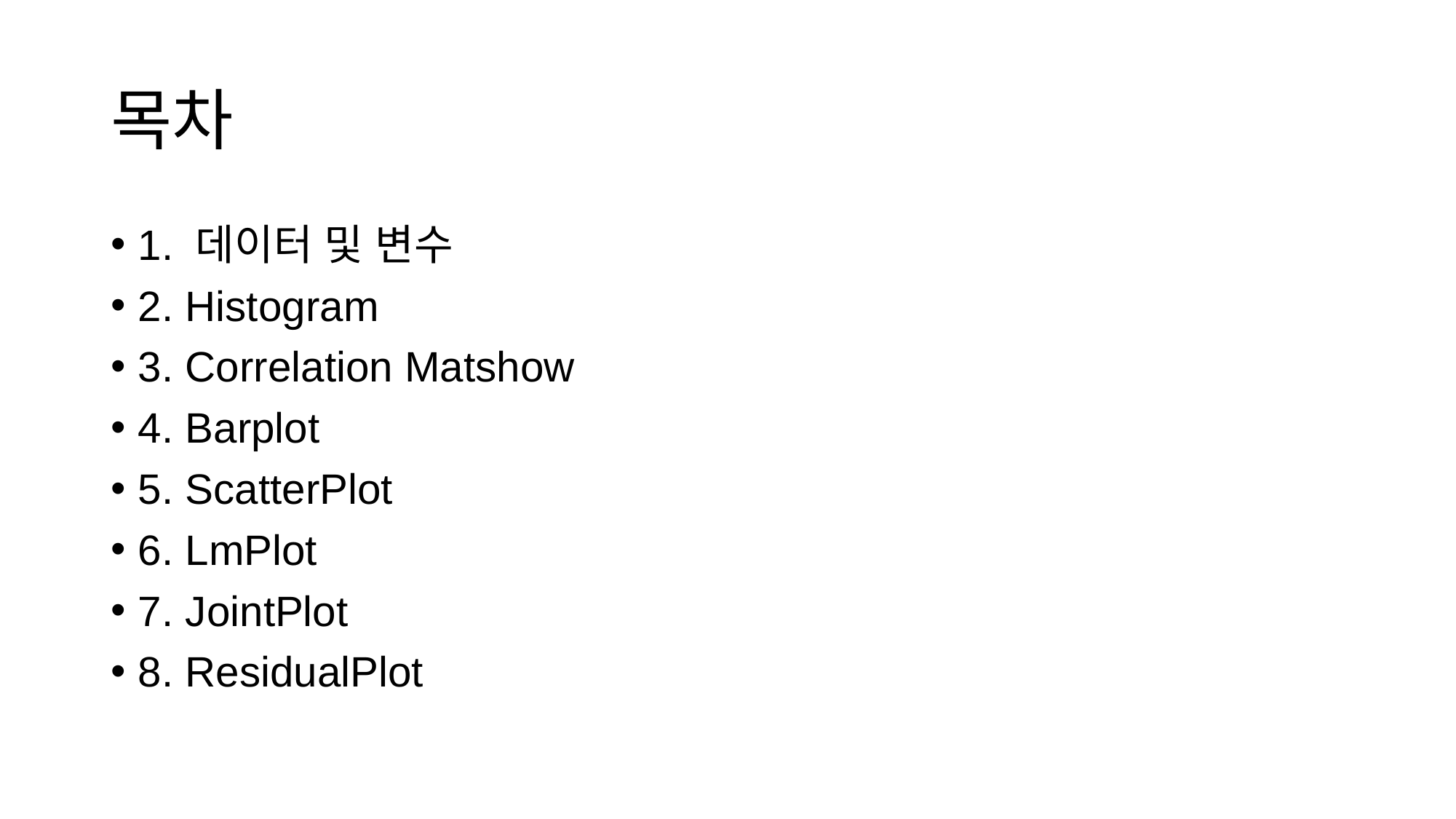

# 목차
1. 데이터 및 변수
2. Histogram
3. Correlation Matshow
4. Barplot
5. ScatterPlot
6. LmPlot
7. JointPlot
8. ResidualPlot